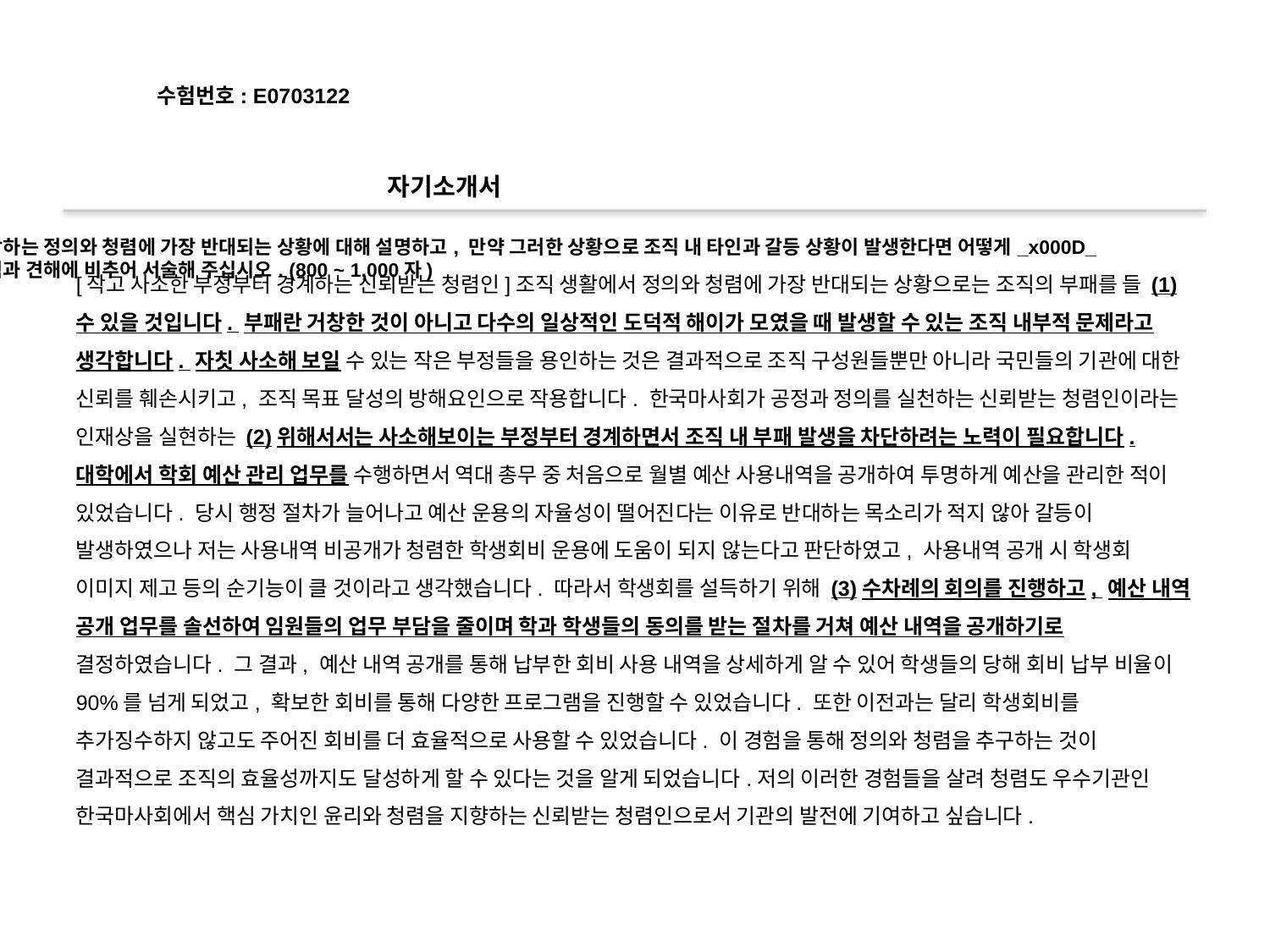

수험번호: E0703122
#

자기소개서

조직 생활에서 본인이 생각하는 정의와 청렴에 가장 반대되는 상황에 대해 설명하고, 만약 그러한 상황으로 조직 내 타인과 갈등 상황이 발생한다면 어떻게_x000D_
대처할 것인지 본인의 경험과 견해에 비추어 서술해 주십시오. (800 ~ 1,000자)

[작고 사소한 부정부터 경계하는 신뢰받는 청렴인]조직 생활에서 정의와 청렴에 가장 반대되는 상황으로는 조직의 부패를 들 (1)수 있을 것입니다. 부패란 거창한 것이 아니고 다수의 일상적인 도덕적 해이가 모였을 때 발생할 수 있는 조직 내부적 문제라고 생각합니다. 자칫 사소해 보일 수 있는 작은 부정들을 용인하는 것은 결과적으로 조직 구성원들뿐만 아니라 국민들의 기관에 대한 신뢰를 훼손시키고, 조직 목표 달성의 방해요인으로 작용합니다. 한국마사회가 공정과 정의를 실천하는 신뢰받는 청렴인이라는 인재상을 실현하는 (2)위해서서는 사소해보이는 부정부터 경계하면서 조직 내 부패 발생을 차단하려는 노력이 필요합니다.대학에서 학회 예산 관리 업무를 수행하면서 역대 총무 중 처음으로 월별 예산 사용내역을 공개하여 투명하게 예산을 관리한 적이 있었습니다. 당시 행정 절차가 늘어나고 예산 운용의 자율성이 떨어진다는 이유로 반대하는 목소리가 적지 않아 갈등이 발생하였으나 저는 사용내역 비공개가 청렴한 학생회비 운용에 도움이 되지 않는다고 판단하였고, 사용내역 공개 시 학생회 이미지 제고 등의 순기능이 클 것이라고 생각했습니다. 따라서 학생회를 설득하기 위해 (3)수차례의 회의를 진행하고, 예산 내역 공개 업무를 솔선하여 임원들의 업무 부담을 줄이며 학과 학생들의 동의를 받는 절차를 거쳐 예산 내역을 공개하기로 결정하였습니다. 그 결과, 예산 내역 공개를 통해 납부한 회비 사용 내역을 상세하게 알 수 있어 학생들의 당해 회비 납부 비율이 90%를 넘게 되었고, 확보한 회비를 통해 다양한 프로그램을 진행할 수 있었습니다. 또한 이전과는 달리 학생회비를 추가징수하지 않고도 주어진 회비를 더 효율적으로 사용할 수 있었습니다. 이 경험을 통해 정의와 청렴을 추구하는 것이 결과적으로 조직의 효율성까지도 달성하게 할 수 있다는 것을 알게 되었습니다.저의 이러한 경험들을 살려 청렴도 우수기관인 한국마사회에서 핵심 가치인 윤리와 청렴을 지향하는 신뢰받는 청렴인으로서 기관의 발전에 기여하고 싶습니다.

자기소개서 기반 면접 질문 제안

(1) 조직 부패를 예방하기 위해 어떤 구체적인 활동이 필요하다고 생각하나요?
(2) 월별 예산 사용내역 공개에 대해 동료들을 어떻게 설득했나요?
(3) 청렴과 정의가 조직의 효율성에 어떻게 기여할 수 있다고 느꼈나요?